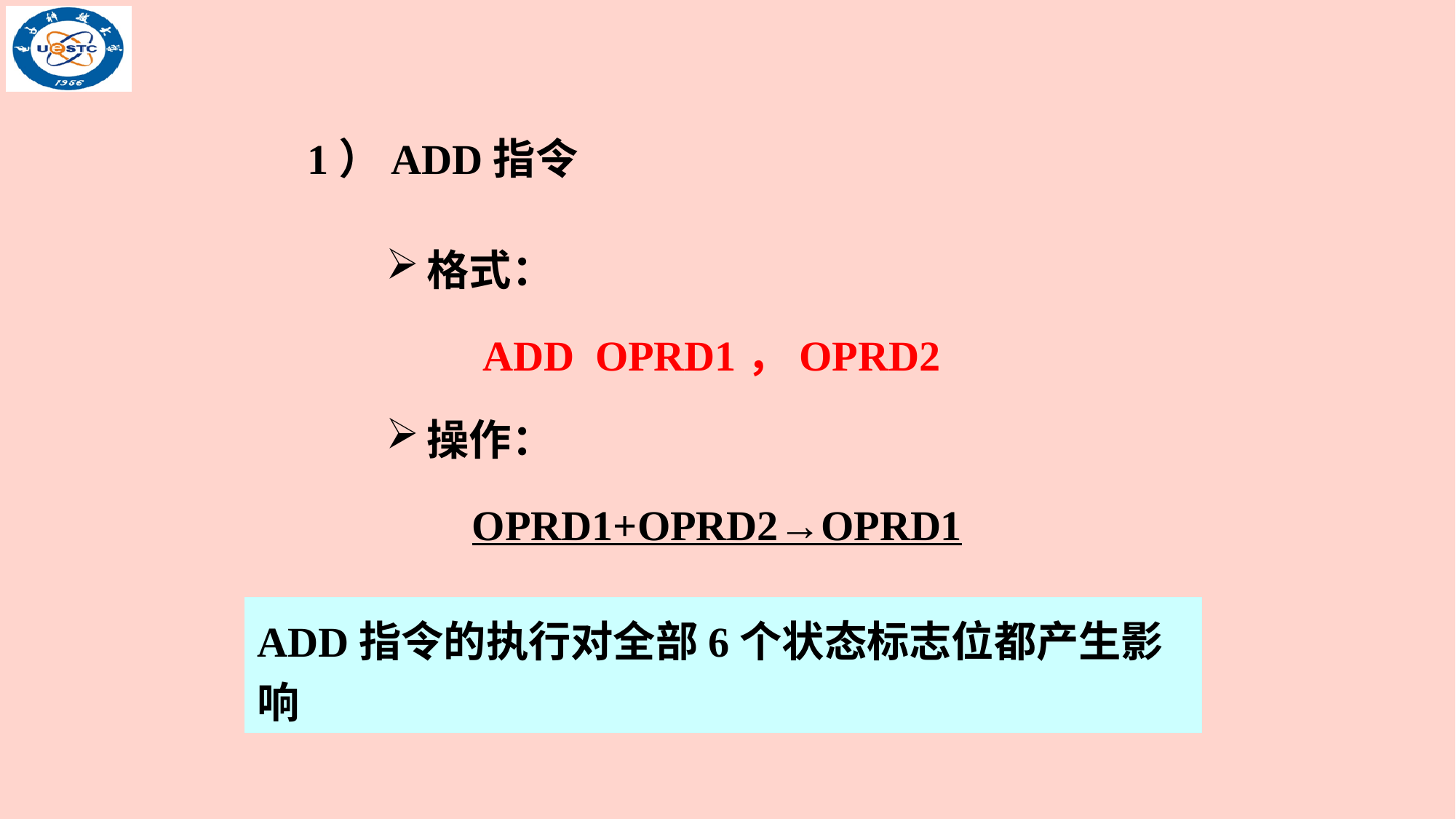

1）ADD指令
格式：
    ADD  OPRD1，OPRD2
操作：
   OPRD1+OPRD2→OPRD1
ADD指令的执行对全部6个状态标志位都产生影响